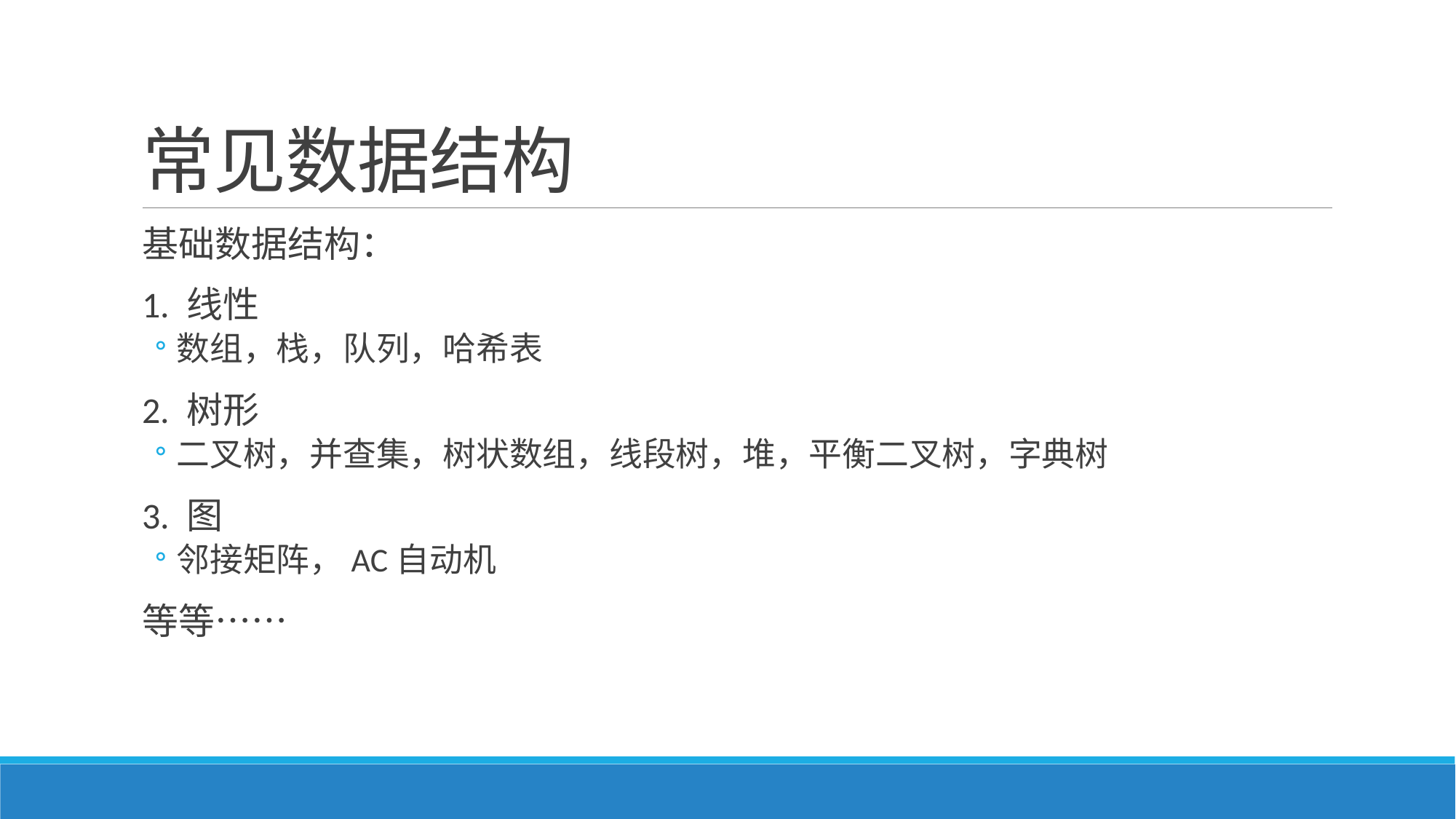

# 常见数据结构
基础数据结构：
1. 线性
数组，栈，队列，哈希表
2. 树形
二叉树，并查集，树状数组，线段树，堆，平衡二叉树，字典树
3. 图
邻接矩阵，AC自动机
等等……